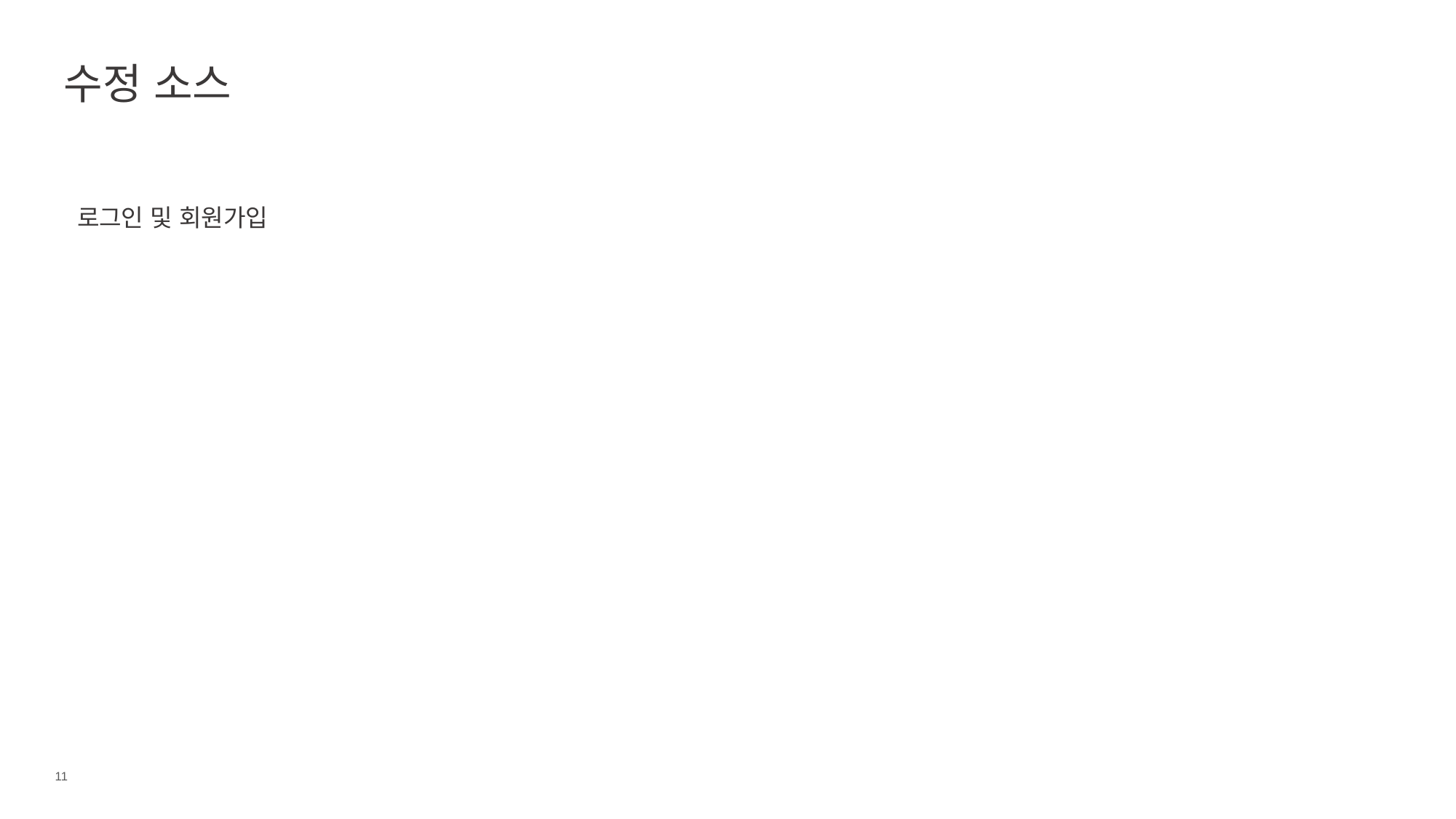

# 수정 소스
로그인 및 회원가입
11